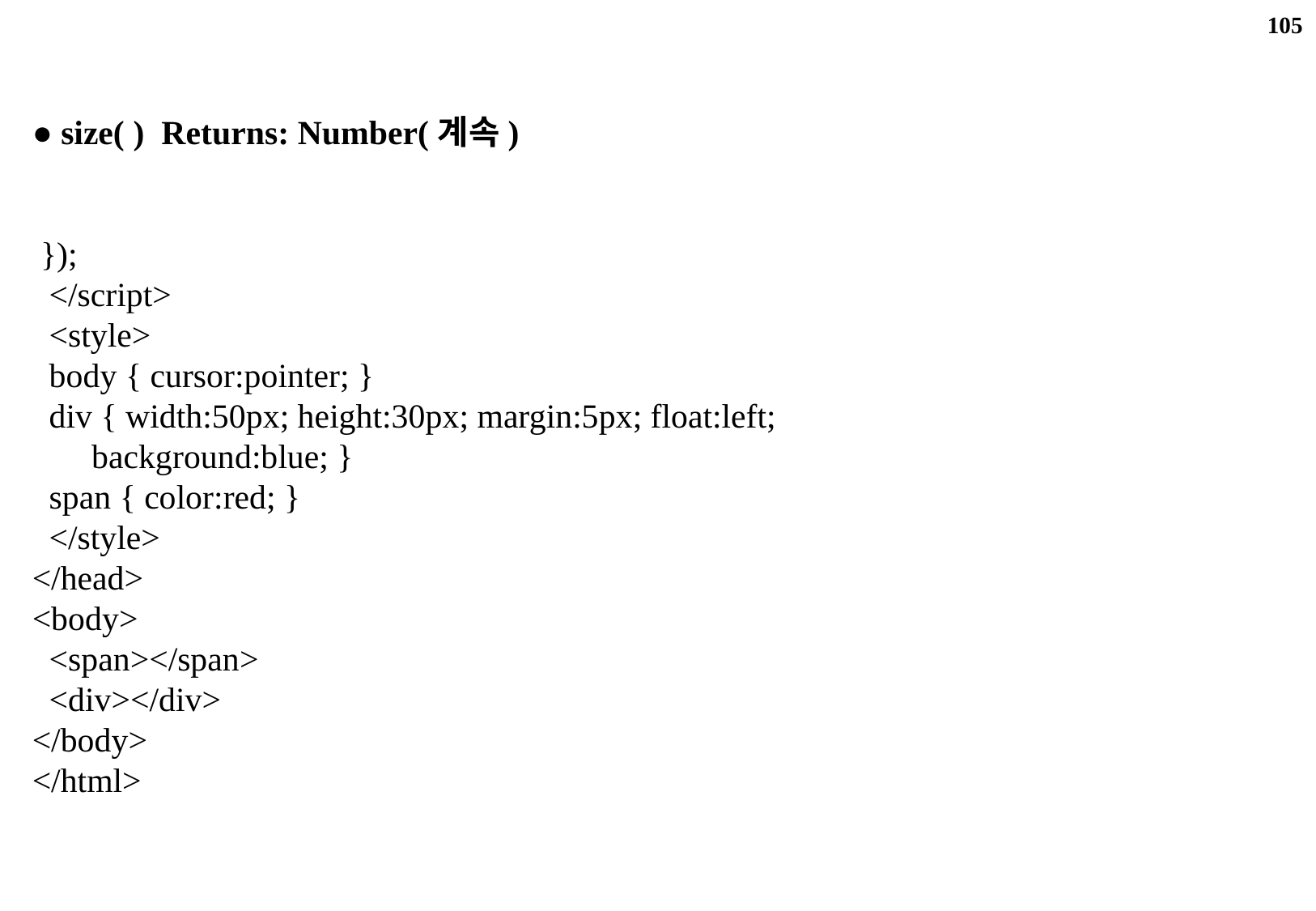

105
JQuery
● size( )  Returns: Number(계속)

 });
  </script>
  <style>
  body { cursor:pointer; }
  div { width:50px; height:30px; margin:5px; float:left;
       background:blue; }
  span { color:red; }
  </style>
</head>
<body>
  <span></span>
  <div></div>
</body>
</html>